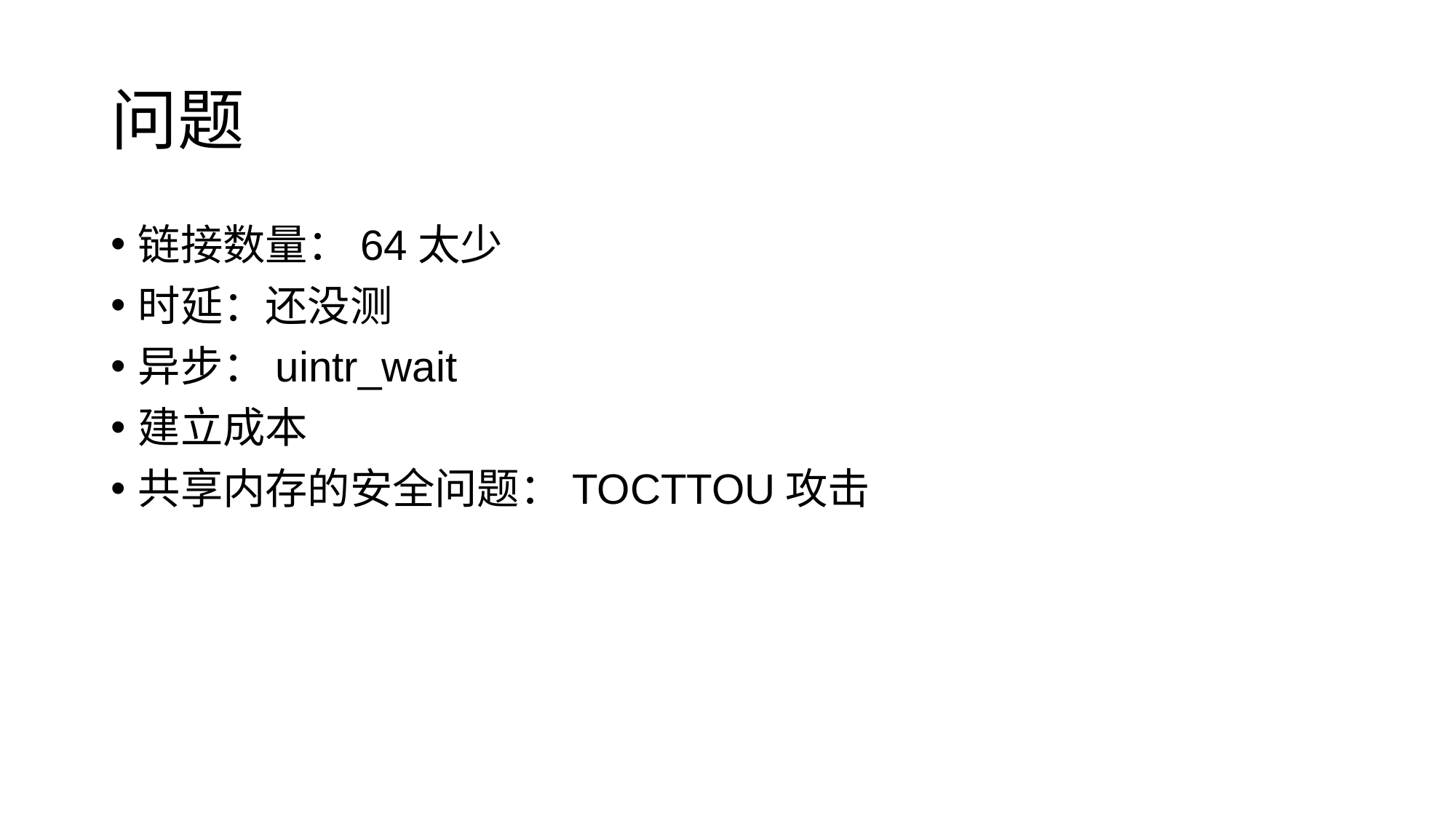

# 问题
链接数量：64太少
时延：还没测
异步：uintr_wait
建立成本
共享内存的安全问题：TOCTTOU攻击